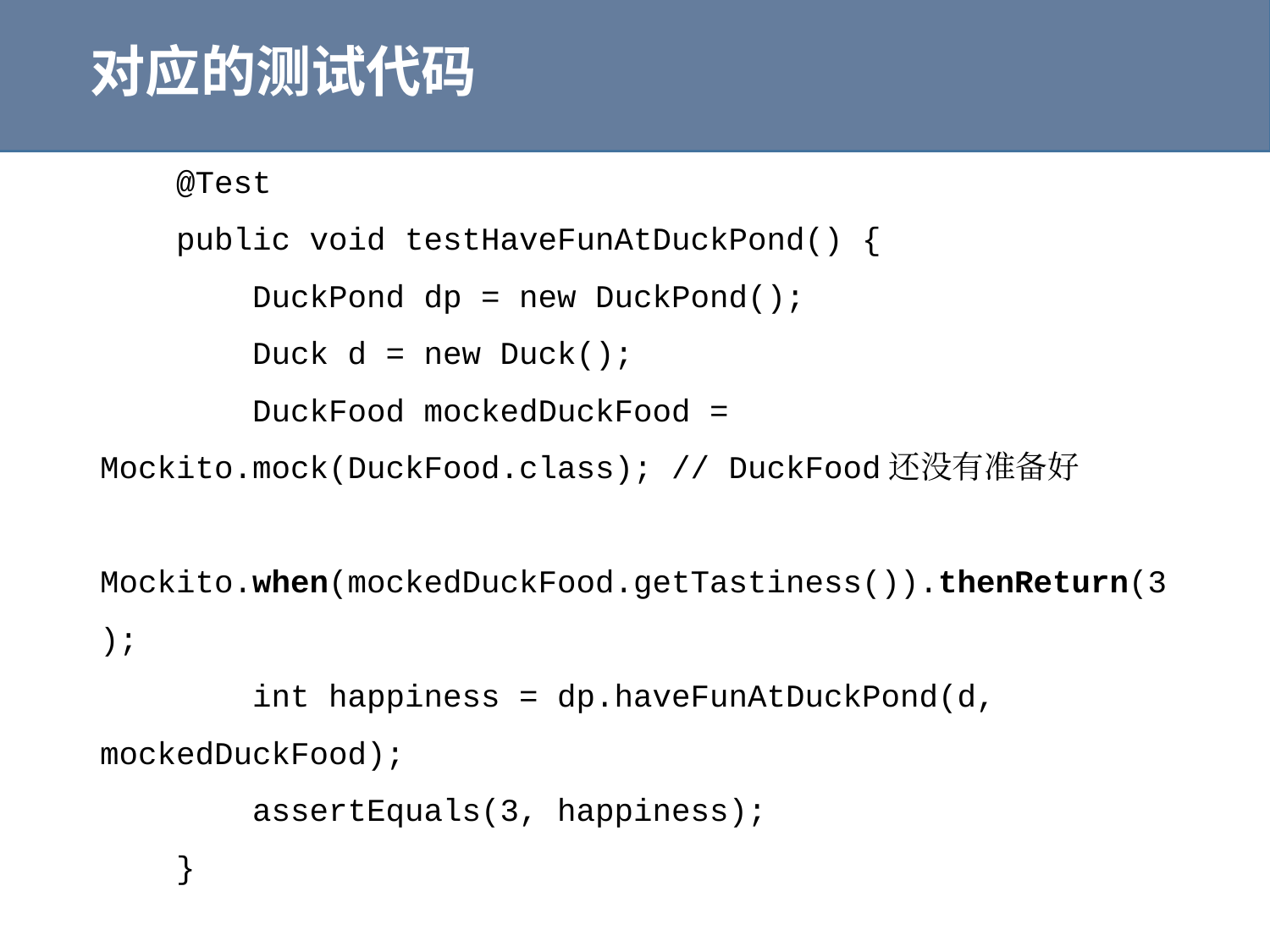

# 对应的测试代码
    @Test
    public void testHaveFunAtDuckPond() {
        DuckPond dp = new DuckPond();
        Duck d = new Duck();
        DuckFood mockedDuckFood = Mockito.mock(DuckFood.class); // DuckFood还没有准备好
        Mockito.when(mockedDuckFood.getTastiness()).thenReturn(3);
        int happiness = dp.haveFunAtDuckPond(d, mockedDuckFood);
        assertEquals(3, happiness);
    }